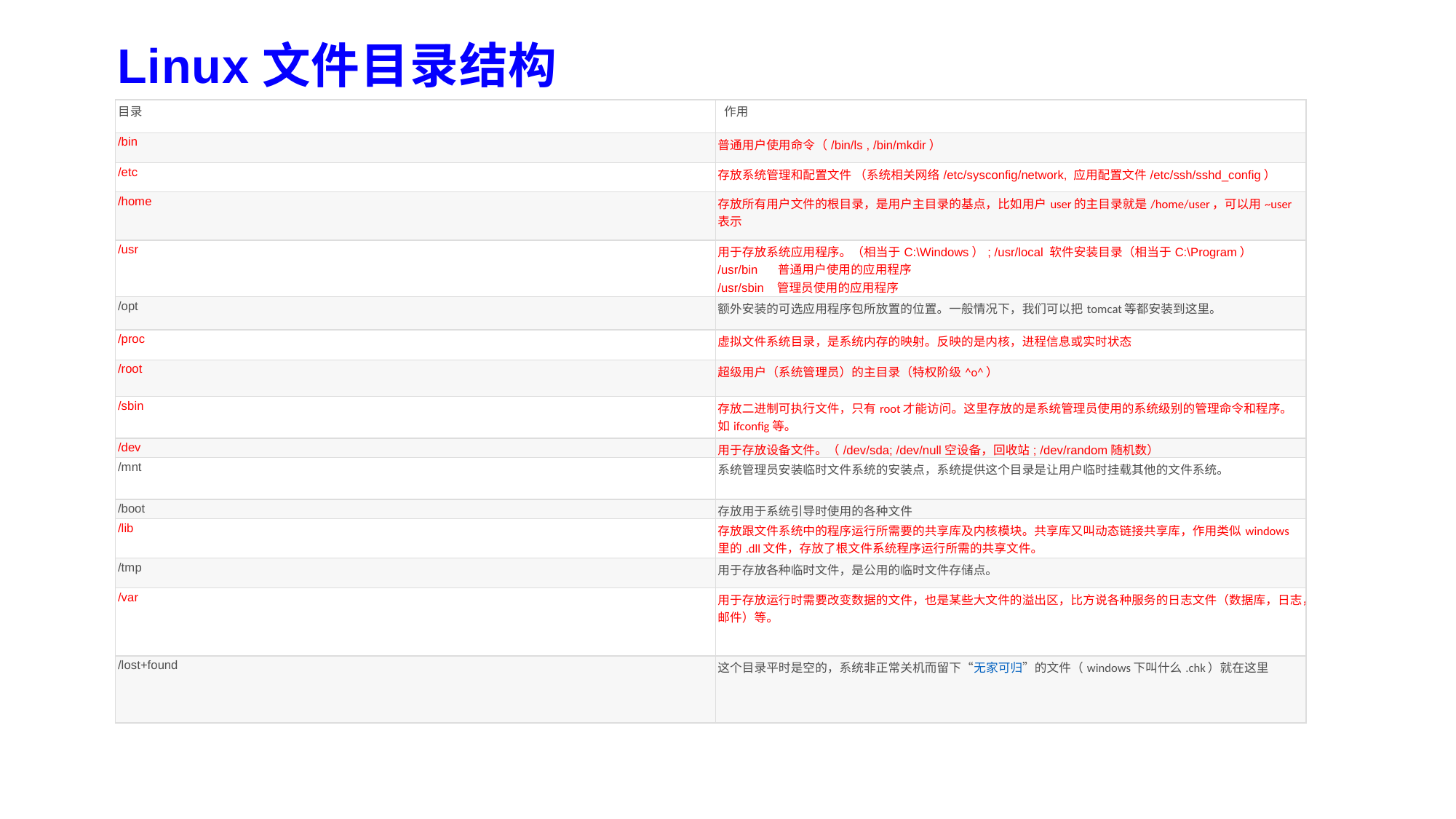

Linux文件目录结构
| 目录 | 作用 |
| --- | --- |
| /bin | 普通用户使用命令（/bin/ls , /bin/mkdir） |
| /etc | 存放系统管理和配置文件 （系统相关网络/etc/sysconfig/network, 应用配置文件/etc/ssh/sshd\_config） |
| /home | 存放所有用户文件的根目录，是用户主目录的基点，比如用户user的主目录就是/home/user，可以用~user表示 |
| /usr | 用于存放系统应用程序。（相当于C:\Windows）; /usr/local 软件安装目录（相当于C:\Program） /usr/bin 普通用户使用的应用程序 /usr/sbin 管理员使用的应用程序 |
| /opt | 额外安装的可选应用程序包所放置的位置。一般情况下，我们可以把tomcat等都安装到这里。 |
| /proc | 虚拟文件系统目录，是系统内存的映射。反映的是内核，进程信息或实时状态 |
| /root | 超级用户（系统管理员）的主目录（特权阶级^o^） |
| /sbin | 存放二进制可执行文件，只有root才能访问。这里存放的是系统管理员使用的系统级别的管理命令和程序。如ifconfig等。 |
| /dev | 用于存放设备文件。（/dev/sda; /dev/null空设备，回收站; /dev/random随机数） |
| /mnt | 系统管理员安装临时文件系统的安装点，系统提供这个目录是让用户临时挂载其他的文件系统。 |
| /boot | 存放用于系统引导时使用的各种文件 |
| /lib | 存放跟文件系统中的程序运行所需要的共享库及内核模块。共享库又叫动态链接共享库，作用类似windows里的.dll文件，存放了根文件系统程序运行所需的共享文件。 |
| /tmp | 用于存放各种临时文件，是公用的临时文件存储点。 |
| /var | 用于存放运行时需要改变数据的文件，也是某些大文件的溢出区，比方说各种服务的日志文件（数据库，日志，邮件）等。 |
| /lost+found | 这个目录平时是空的，系统非正常关机而留下“无家可归”的文件（windows下叫什么.chk）就在这里 |